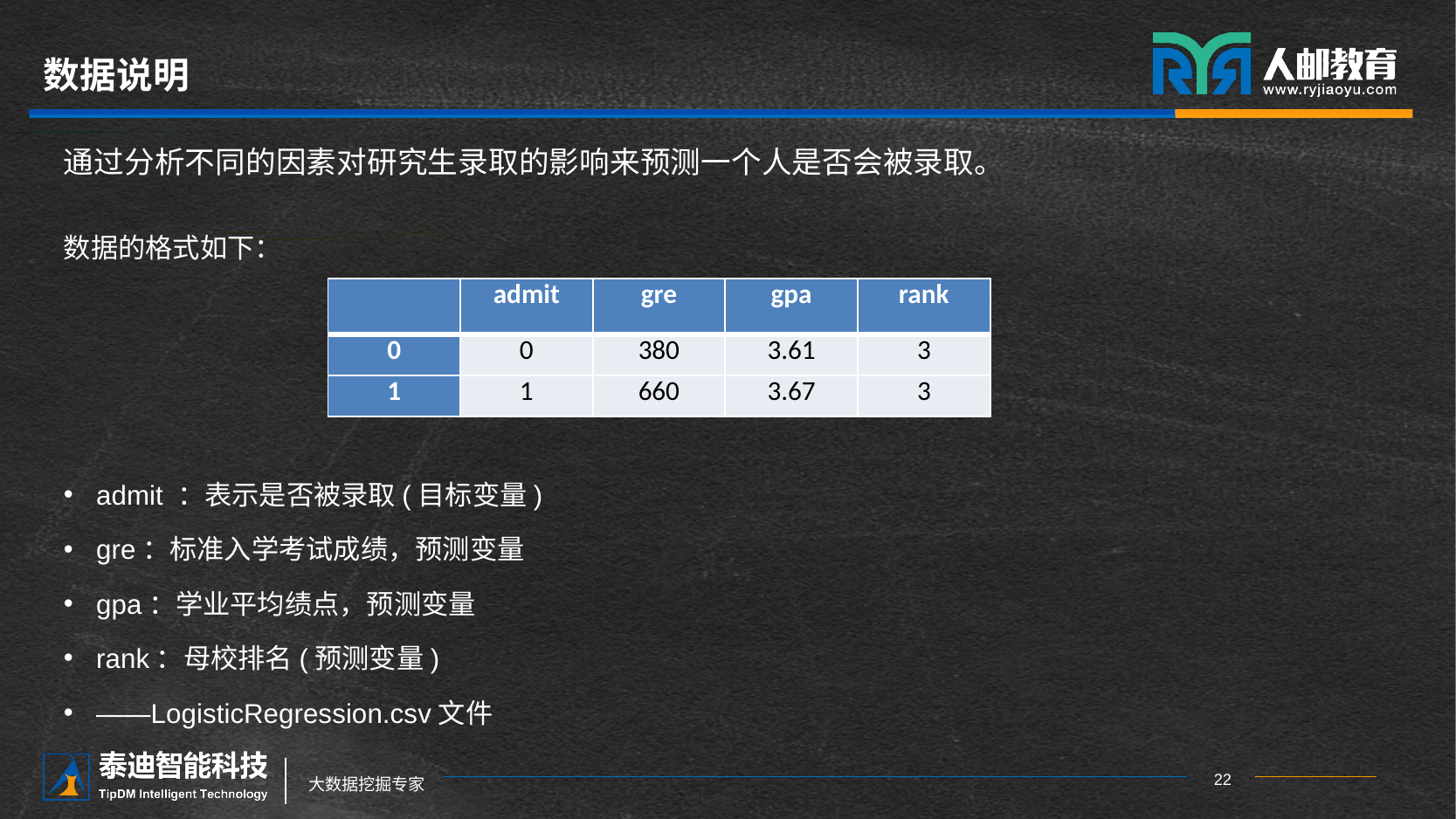

# 数据说明
通过分析不同的因素对研究生录取的影响来预测一个人是否会被录取。
数据的格式如下：

admit ：表示是否被录取(目标变量)
gre：标准入学考试成绩，预测变量
gpa：学业平均绩点，预测变量
rank：母校排名(预测变量)
——LogisticRegression.csv文件
|  | admit | gre | gpa | rank |
| --- | --- | --- | --- | --- |
| 0 | 0 | 380 | 3.61 | 3 |
| 1 | 1 | 660 | 3.67 | 3 |